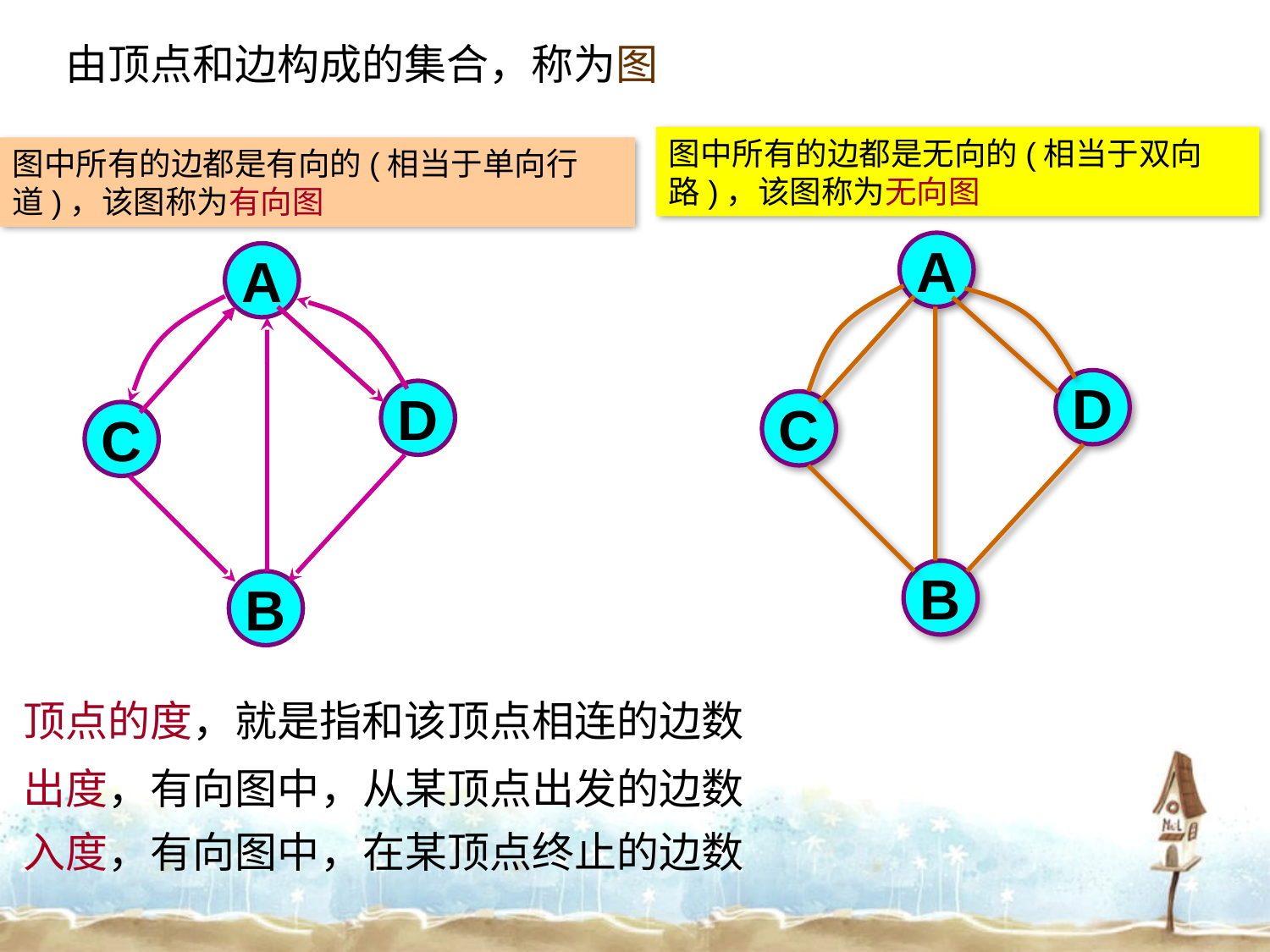

由顶点和边构成的集合，称为图
图中所有的边都是无向的(相当于双向路)，该图称为无向图
图中所有的边都是有向的(相当于单向行道)，该图称为有向图
A
A

D
C

B

D
C

B
顶点的度，就是指和该顶点相连的边数
出度，有向图中，从某顶点出发的边数
入度，有向图中，在某顶点终止的边数